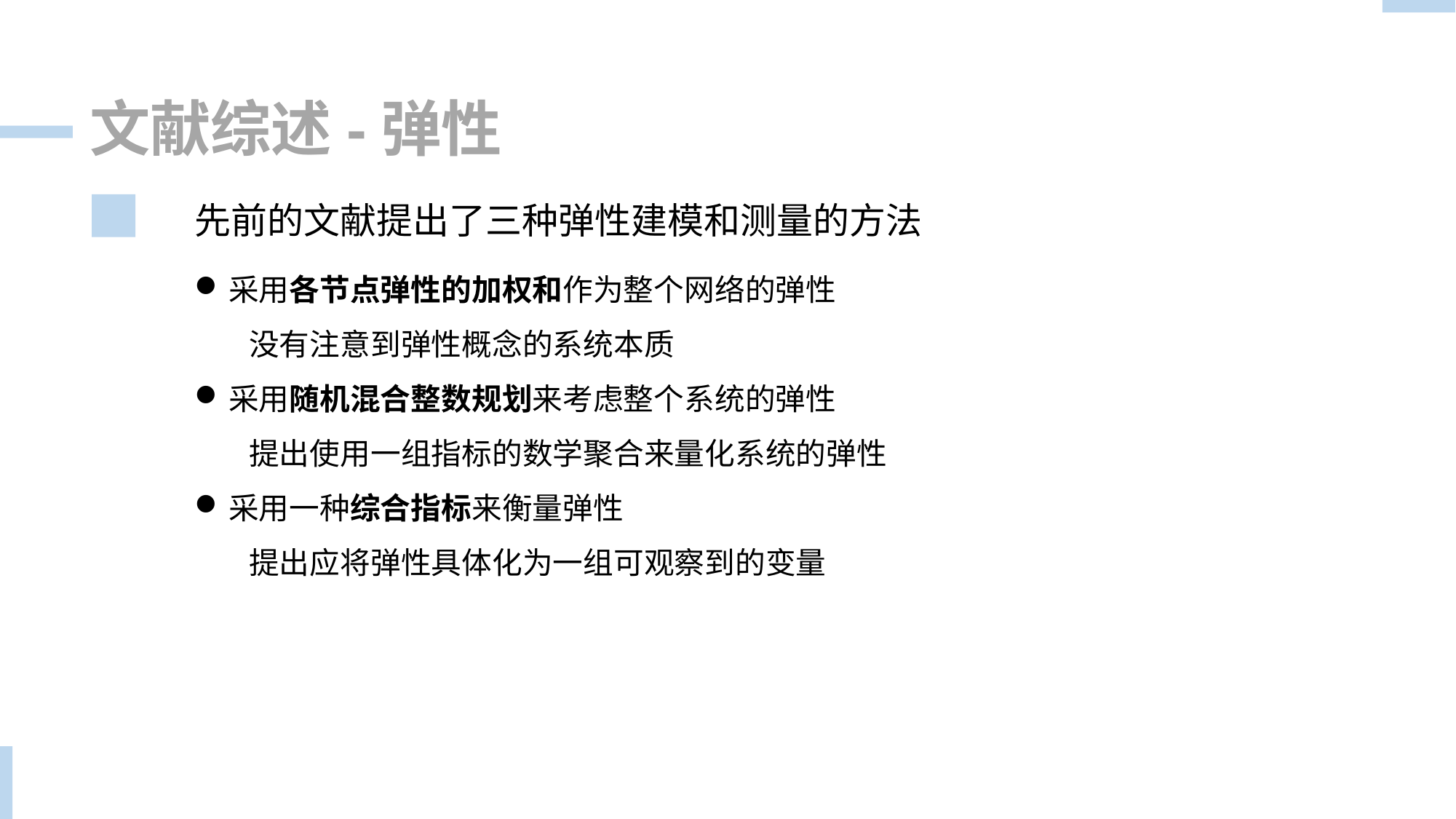

文献综述-弹性
先前的文献提出了三种弹性建模和测量的方法

采用各节点弹性的加权和作为整个网络的弹性
没有注意到弹性概念的系统本质
采用随机混合整数规划来考虑整个系统的弹性
提出使用一组指标的数学聚合来量化系统的弹性
采用一种综合指标来衡量弹性
提出应将弹性具体化为一组可观察到的变量